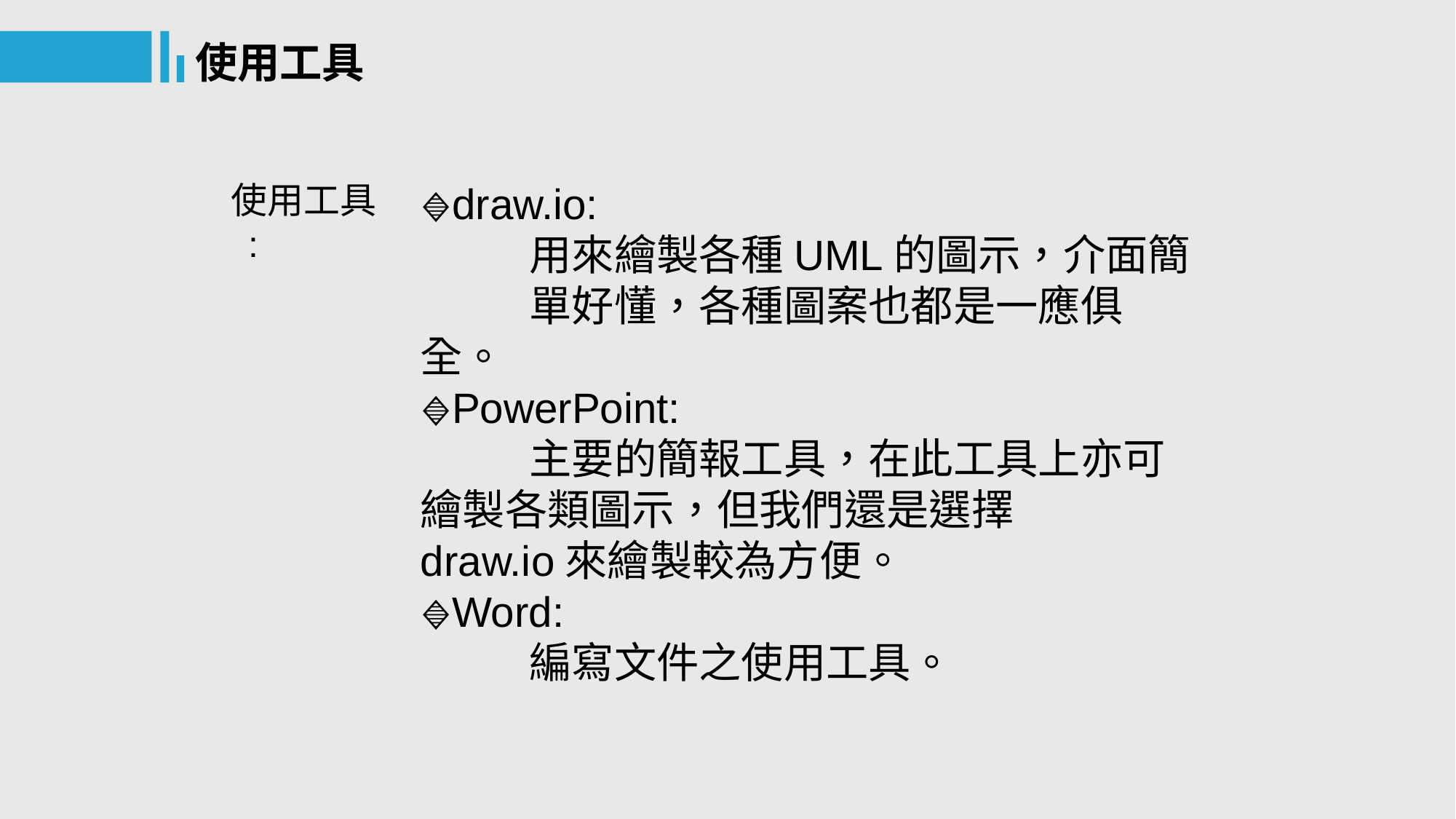

使用工具

使用工具 :
🔹draw.io:
    	用來繪製各種UML的圖示，介面簡	單好懂，各種圖案也都是一應俱全。
🔹PowerPoint:
    	主要的簡報工具，在此工具上亦可	繪製各類圖示，但我們還是選擇	draw.io來繪製較為方便。
🔹Word:
    	編寫文件之使用工具。